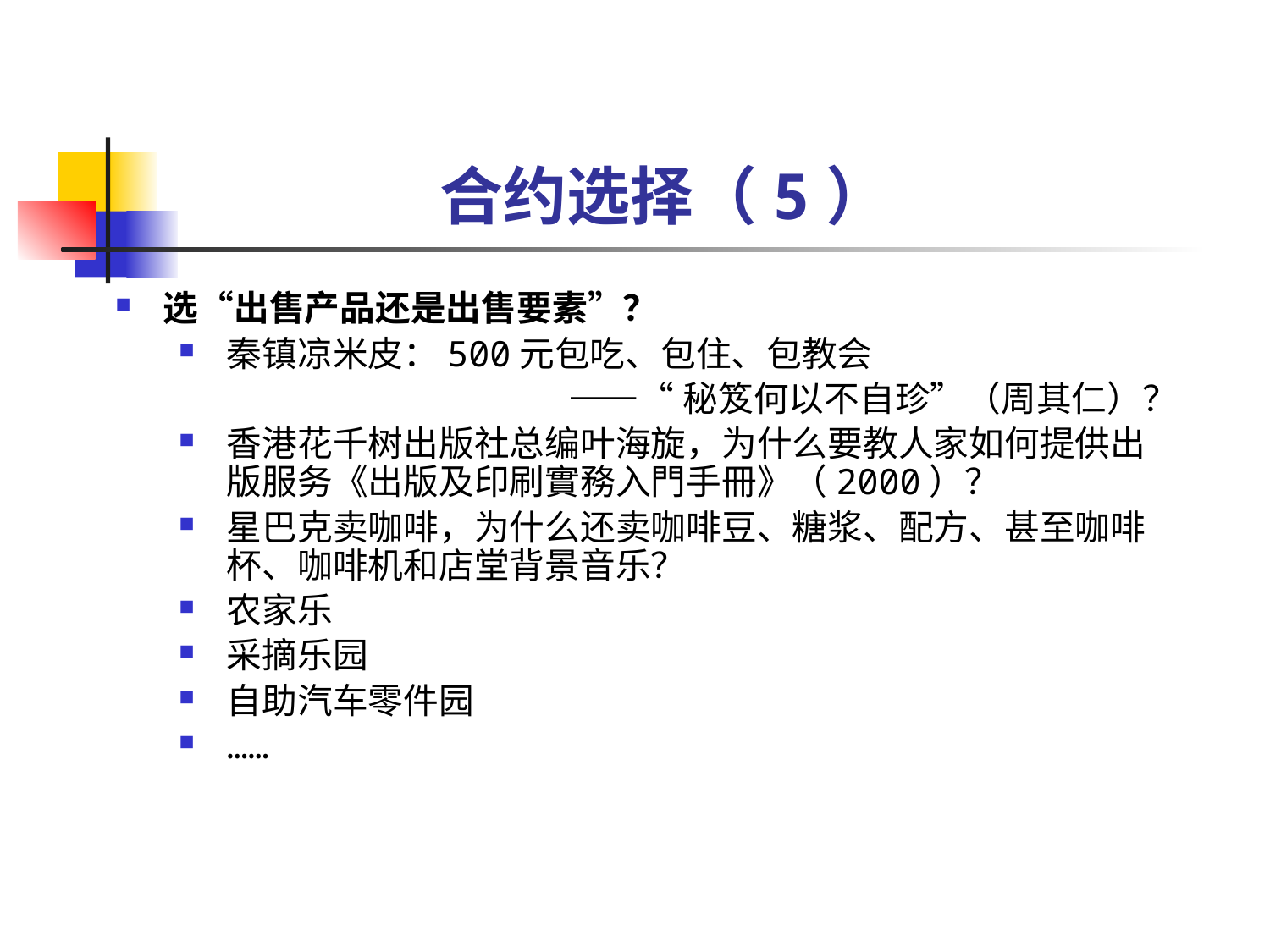

合约选择（5）
选“出售产品还是出售要素”？
秦镇凉米皮：500元包吃、包住、包教会
——“秘笈何以不自珍”（周其仁）？
香港花千树出版社总编叶海旋，为什么要教人家如何提供出版服务《出版及印刷實務入門手冊》（2000）？
星巴克卖咖啡，为什么还卖咖啡豆、糖浆、配方、甚至咖啡杯、咖啡机和店堂背景音乐？
农家乐
采摘乐园
自助汽车零件园
……